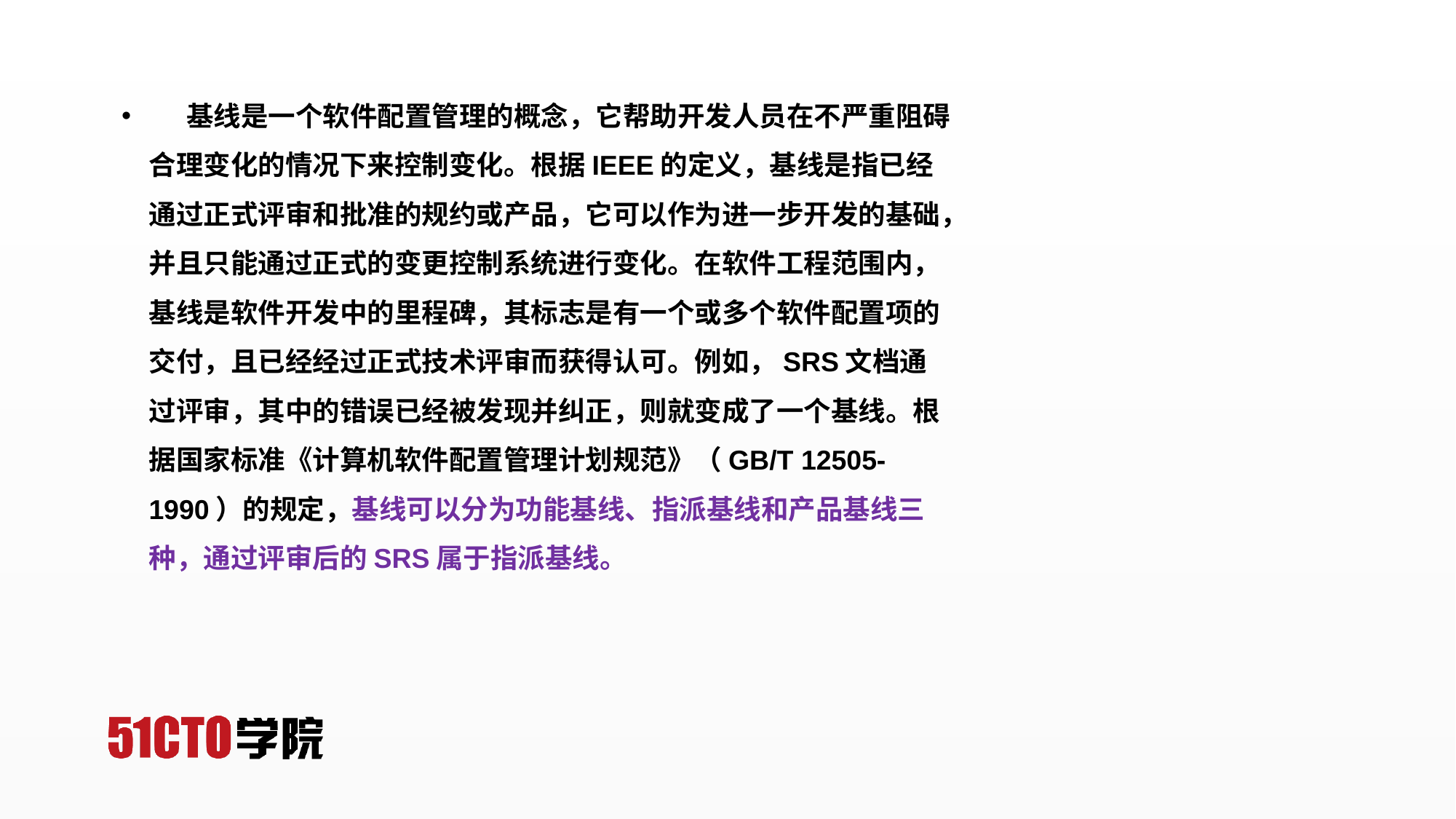

基线是一个软件配置管理的概念，它帮助开发人员在不严重阻碍合理变化的情况下来控制变化。根据IEEE的定义，基线是指已经通过正式评审和批准的规约或产品，它可以作为进一步开发的基础，并且只能通过正式的变更控制系统进行变化。在软件工程范围内，基线是软件开发中的里程碑，其标志是有一个或多个软件配置项的交付，且已经经过正式技术评审而获得认可。例如，SRS文档通过评审，其中的错误已经被发现并纠正，则就变成了一个基线。根据国家标准《计算机软件配置管理计划规范》（GB/T 12505-1990）的规定，基线可以分为功能基线、指派基线和产品基线三种，通过评审后的SRS属于指派基线。